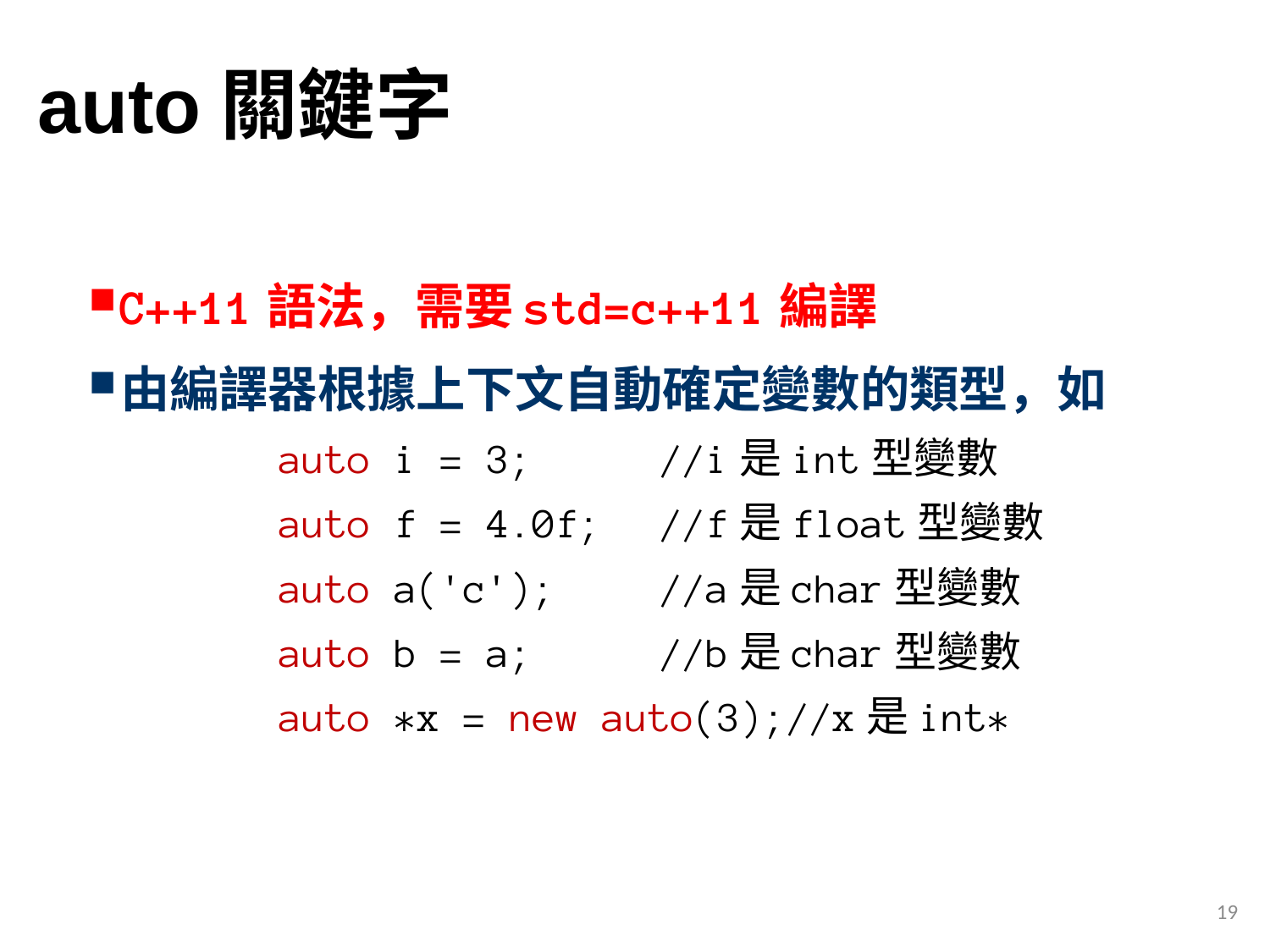

# auto關鍵字

C++11語法，需要std=c++11編譯
由編譯器根據上下文自動確定變數的類型，如
	auto i = 3; 	//i是int型變數
	auto f = 4.0f; 	//f是float型變數
	auto a('c'); 	//a是char型變數
	auto b = a; 	//b是char型變數
	auto *x = new auto(3);	//x是int*

19